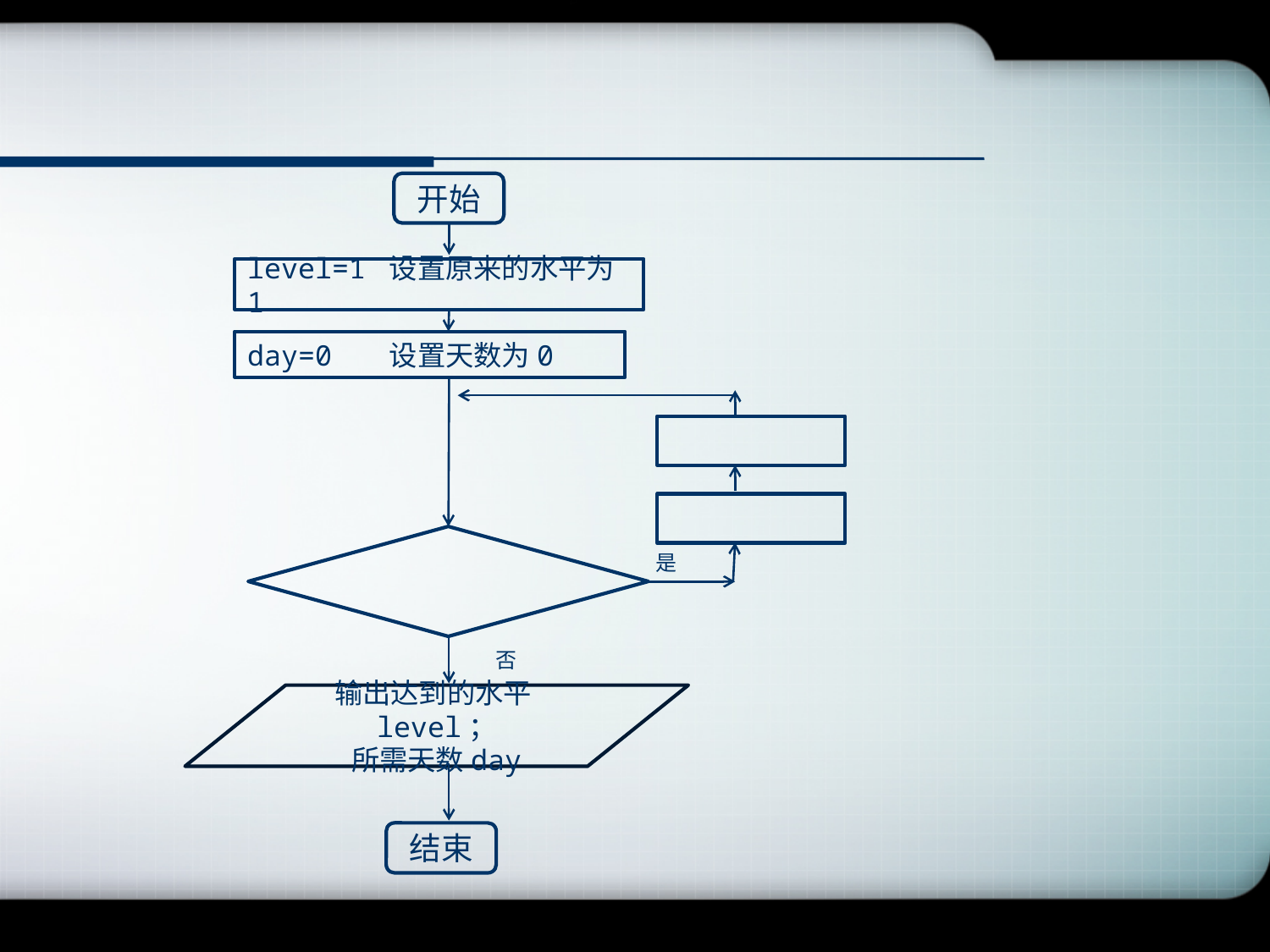

开始
level=1 设置原来的水平为1

是
否
输出达到的水平level；
所需天数day
结束
day=0   设置天数为0